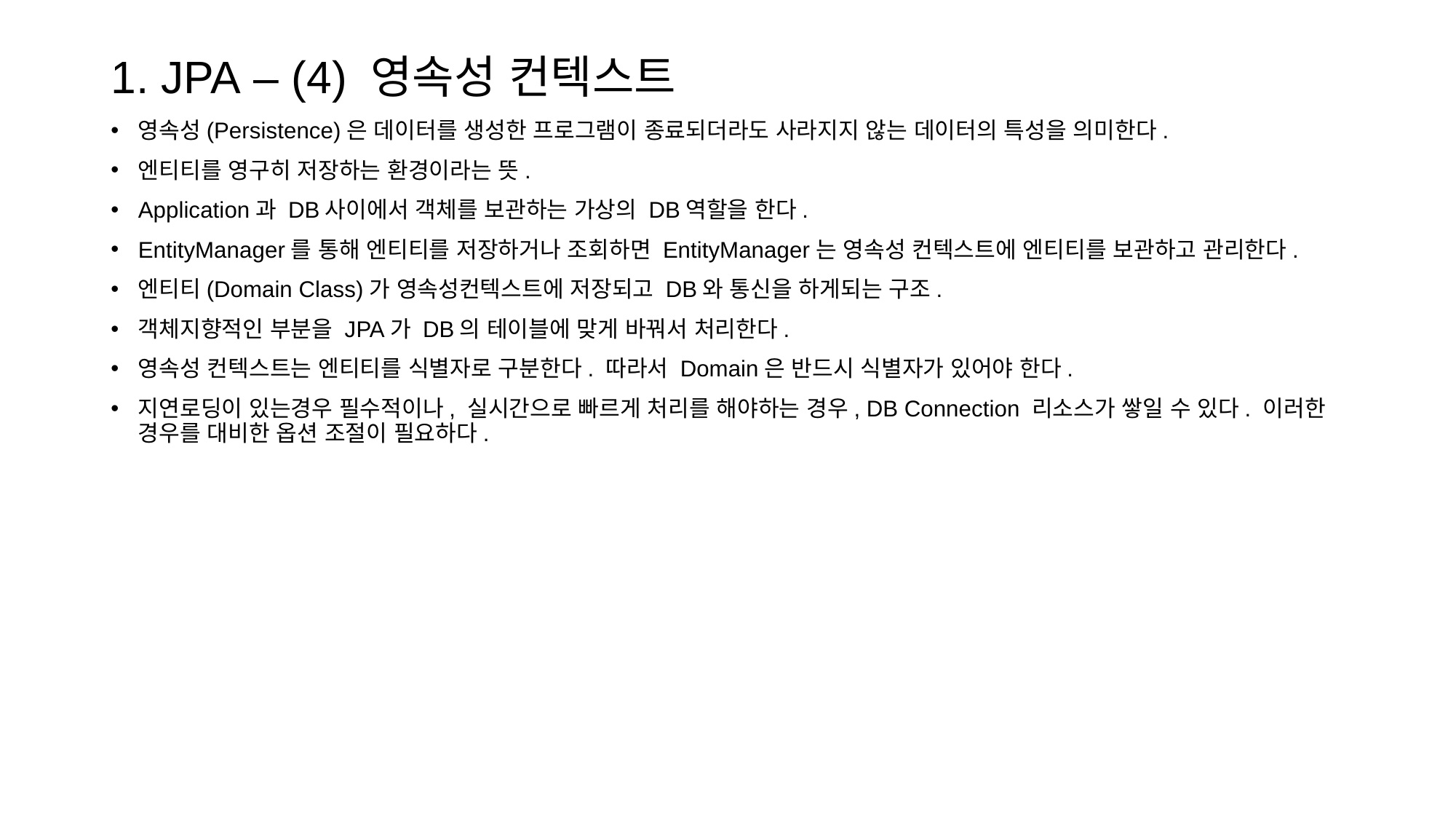

# 1. JPA – (4) 영속성 컨텍스트
영속성(Persistence)은 데이터를 생성한 프로그램이 종료되더라도 사라지지 않는 데이터의 특성을 의미한다.
엔티티를 영구히 저장하는 환경이라는 뜻.
Application과 DB사이에서 객체를 보관하는 가상의 DB역할을 한다.
EntityManager를 통해 엔티티를 저장하거나 조회하면 EntityManager는 영속성 컨텍스트에 엔티티를 보관하고 관리한다.
엔티티(Domain Class)가 영속성컨텍스트에 저장되고 DB와 통신을 하게되는 구조.
객체지향적인 부분을 JPA가 DB의 테이블에 맞게 바꿔서 처리한다.
영속성 컨텍스트는 엔티티를 식별자로 구분한다. 따라서 Domain은 반드시 식별자가 있어야 한다.
지연로딩이 있는경우 필수적이나, 실시간으로 빠르게 처리를 해야하는 경우, DB Connection 리소스가 쌓일 수 있다. 이러한 경우를 대비한 옵션 조절이 필요하다.